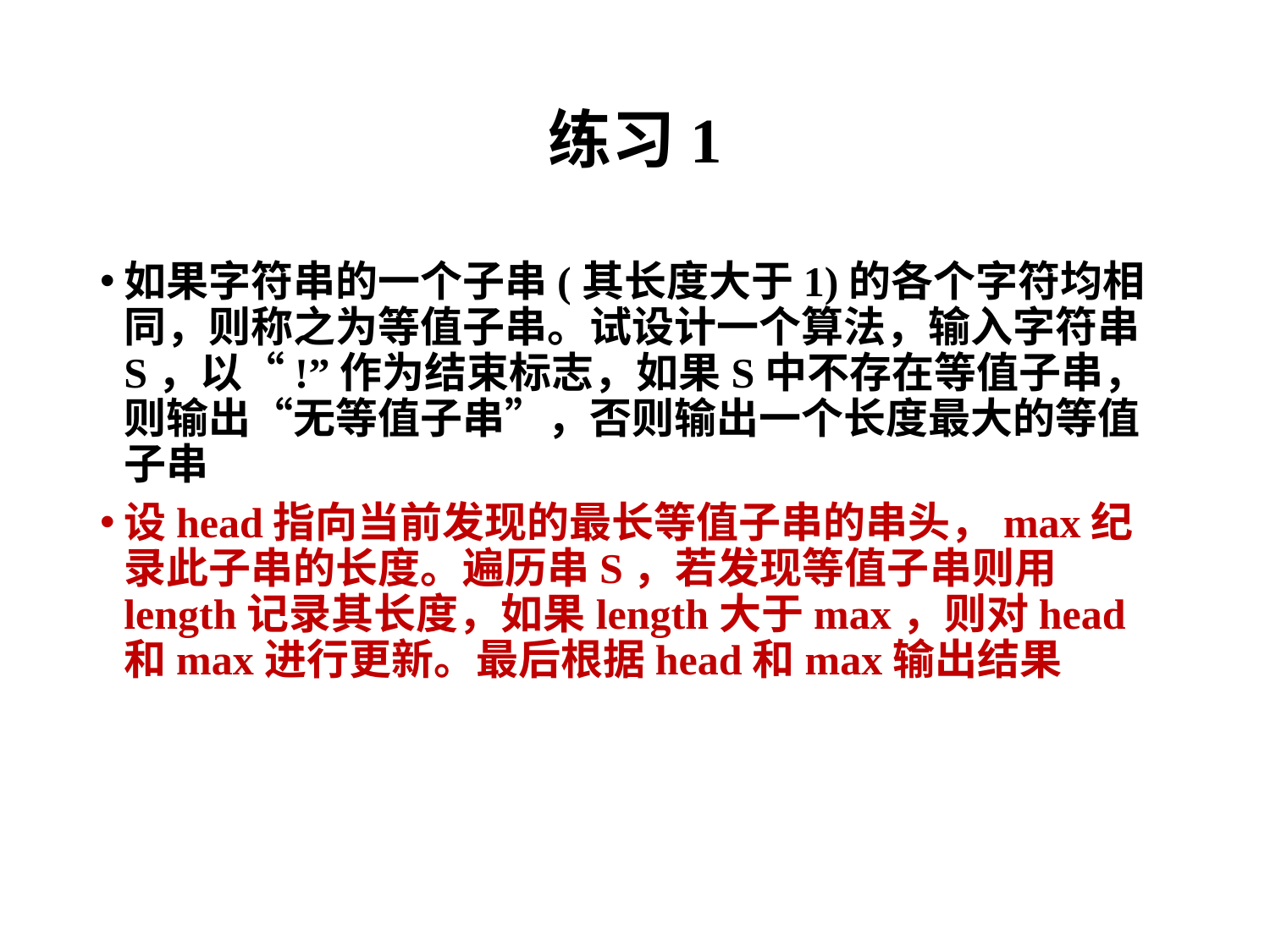

# 练习1
如果字符串的一个子串(其长度大于1)的各个字符均相同，则称之为等值子串。试设计一个算法，输入字符串S，以“!”作为结束标志，如果S中不存在等值子串，则输出“无等值子串”，否则输出一个长度最大的等值子串
设head指向当前发现的最长等值子串的串头，max纪录此子串的长度。遍历串S，若发现等值子串则用length记录其长度，如果length大于max，则对head和max进行更新。最后根据head和max输出结果